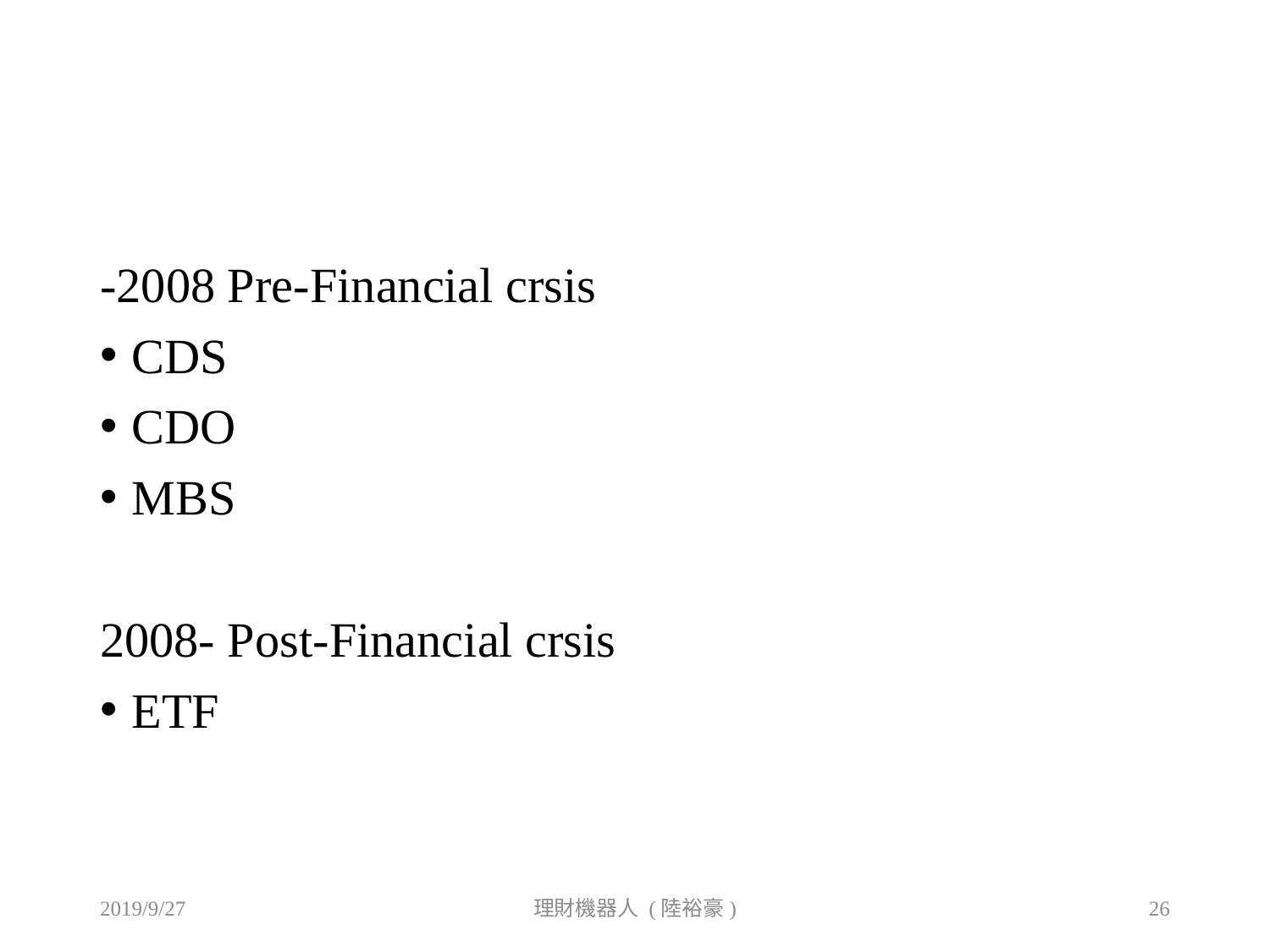

#
-2008 Pre-Financial crsis
CDS
CDO
MBS

2008- Post-Financial crsis
ETF
2019/9/27
理財機器人 (陸裕豪)
26